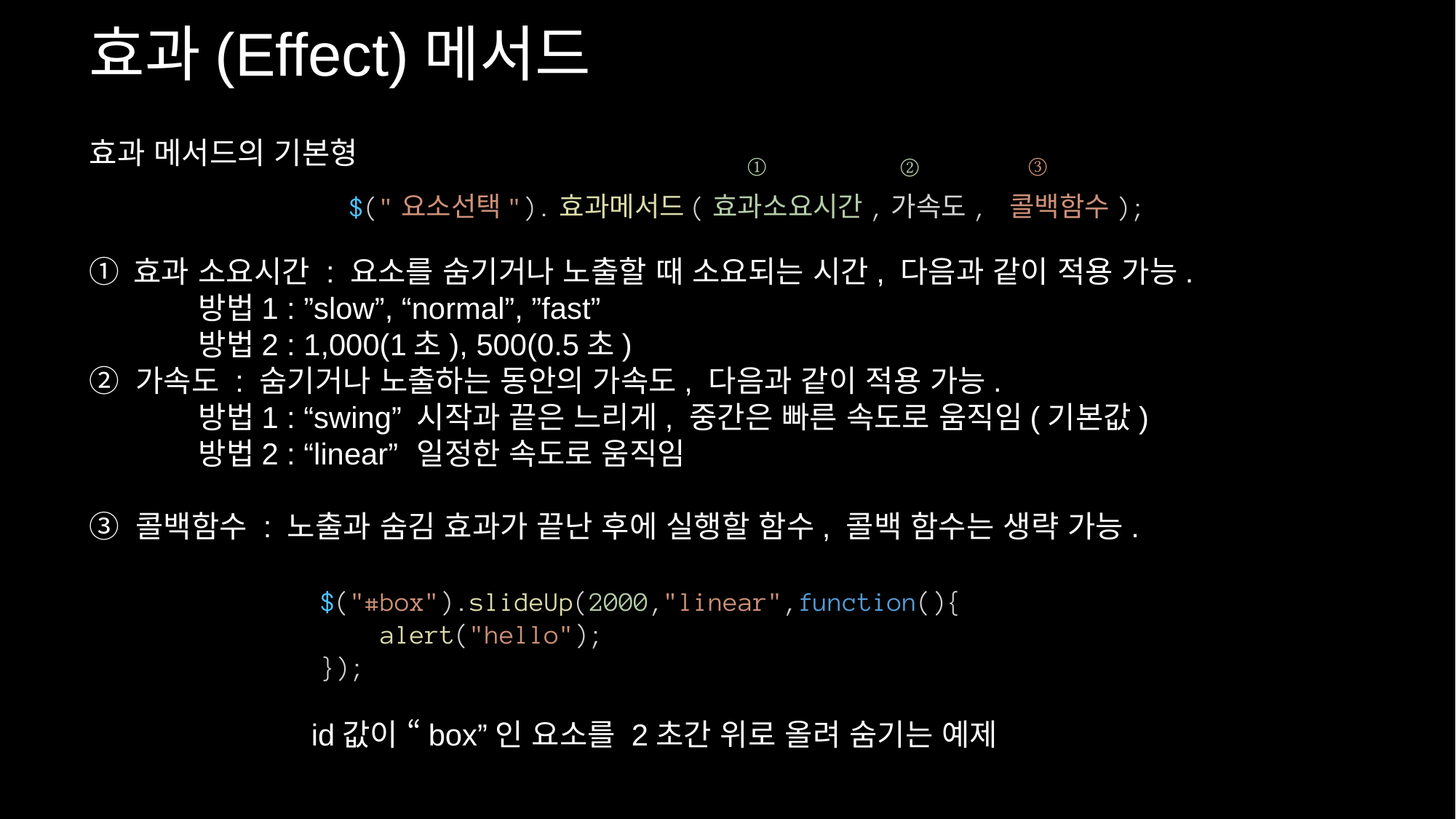

효과(Effect)메서드
효과 메서드의 기본형
③
①
②
$("요소선택").효과메서드(효과소요시간,가속도, 콜백함수);
① 효과 소요시간 : 요소를 숨기거나 노출할 때 소요되는 시간, 다음과 같이 적용 가능.
	방법1 : ”slow”, “normal”, ”fast”
	방법2 : 1,000(1초), 500(0.5초)
② 가속도 : 숨기거나 노출하는 동안의 가속도, 다음과 같이 적용 가능.
	방법1 : “swing” 	시작과 끝은 느리게, 중간은 빠른 속도로 움직임(기본값)
	방법2 : “linear”	일정한 속도로 움직임
③ 콜백함수 : 노출과 숨김 효과가 끝난 후에 실행할 함수, 콜백 함수는 생략 가능.
$("#box").slideUp(2000,"linear",function(){
    alert("hello");
});
id값이 “box”인 요소를 2초간 위로 올려 숨기는 예제